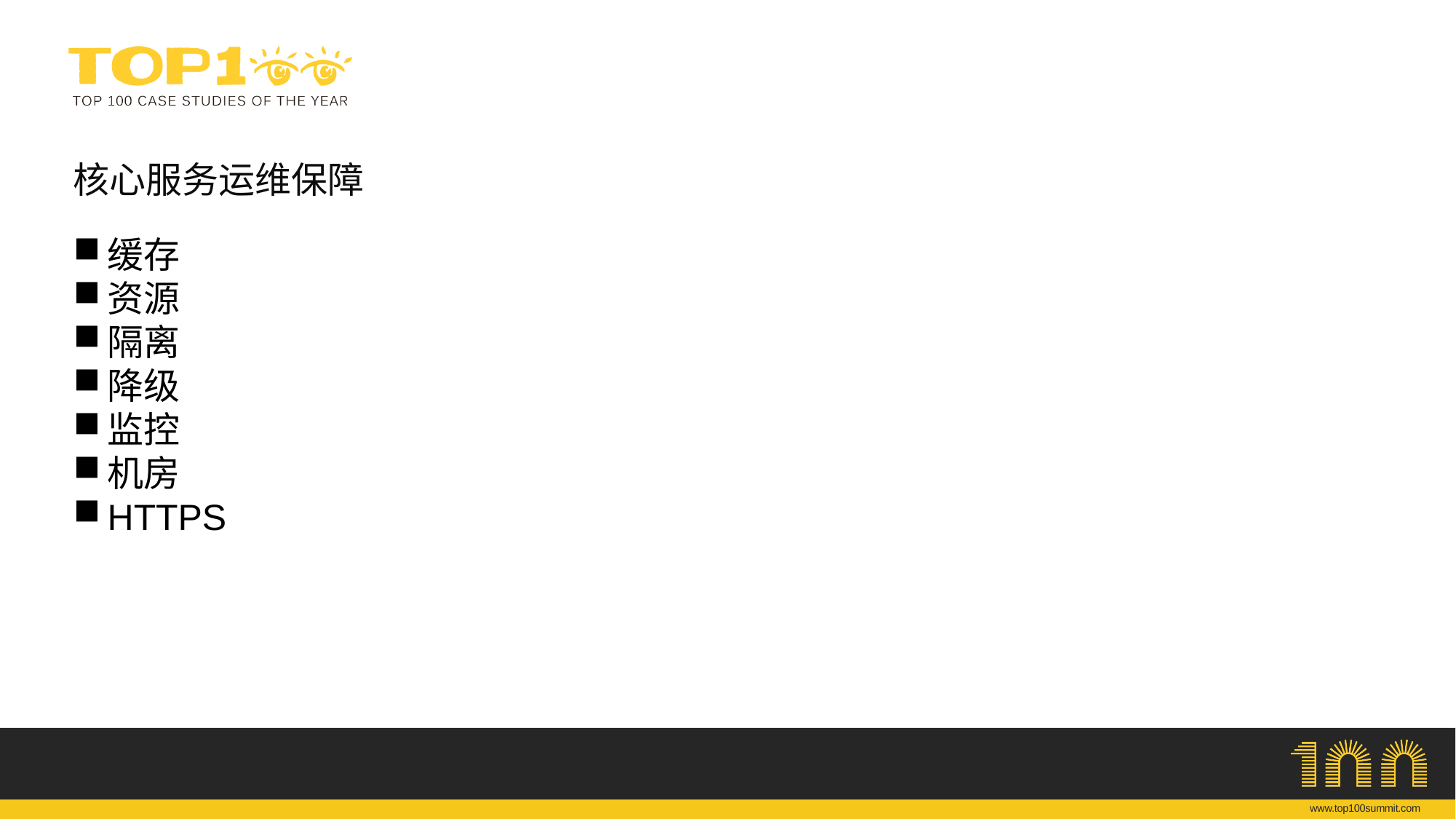

# 核心服务运维保障
缓存
资源
隔离
降级
监控
机房
HTTPS